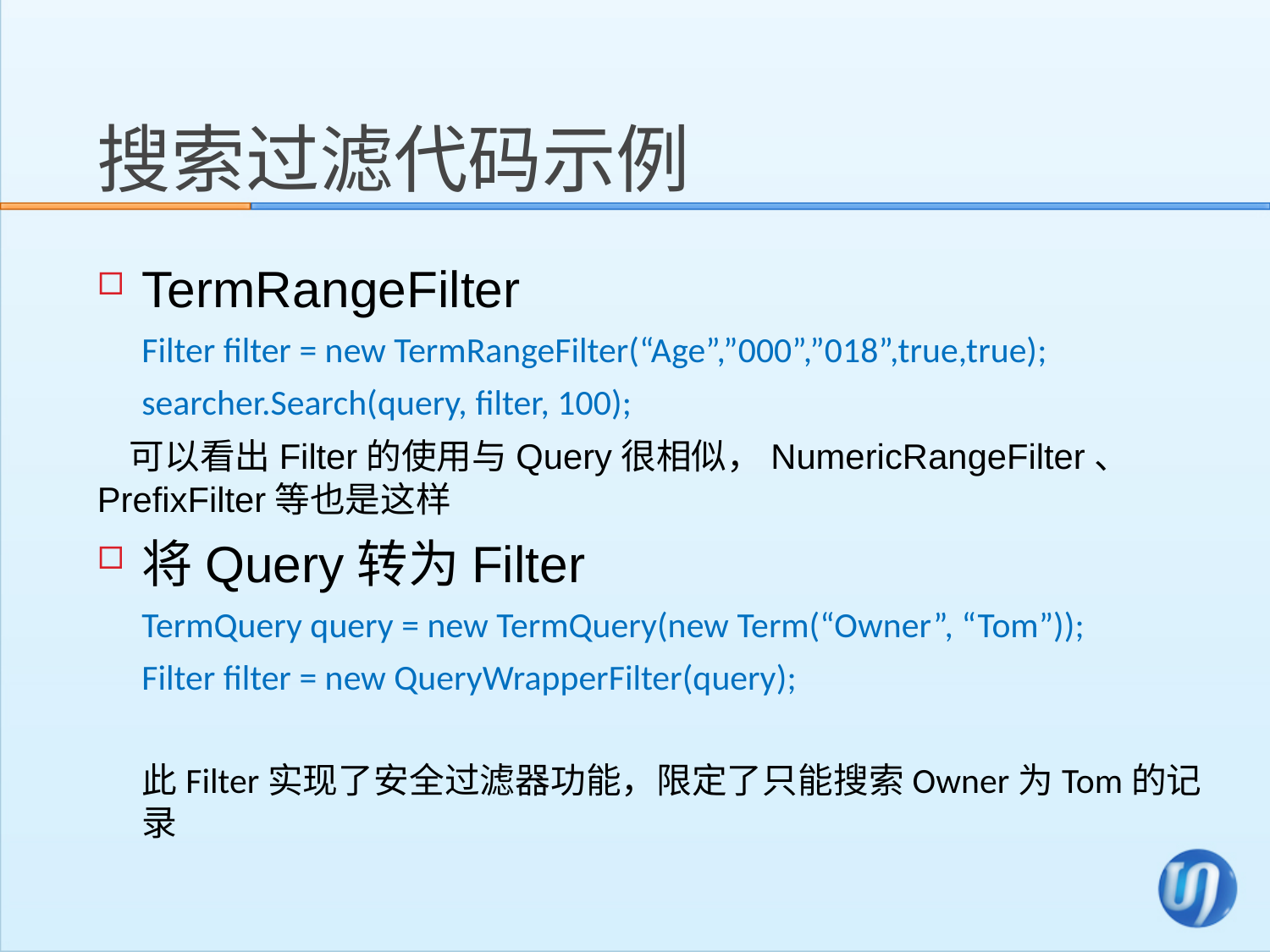

# 搜索过滤代码示例
TermRangeFilter
Filter filter = new TermRangeFilter(“Age”,”000”,”018”,true,true);
searcher.Search(query, filter, 100);
   可以看出Filter的使用与Query很相似，NumericRangeFilter、      PrefixFilter等也是这样
将Query转为Filter
TermQuery query = new TermQuery(new Term(“Owner”, “Tom”));
Filter filter = new QueryWrapperFilter(query);

此Filter实现了安全过滤器功能，限定了只能搜索Owner为Tom的记录